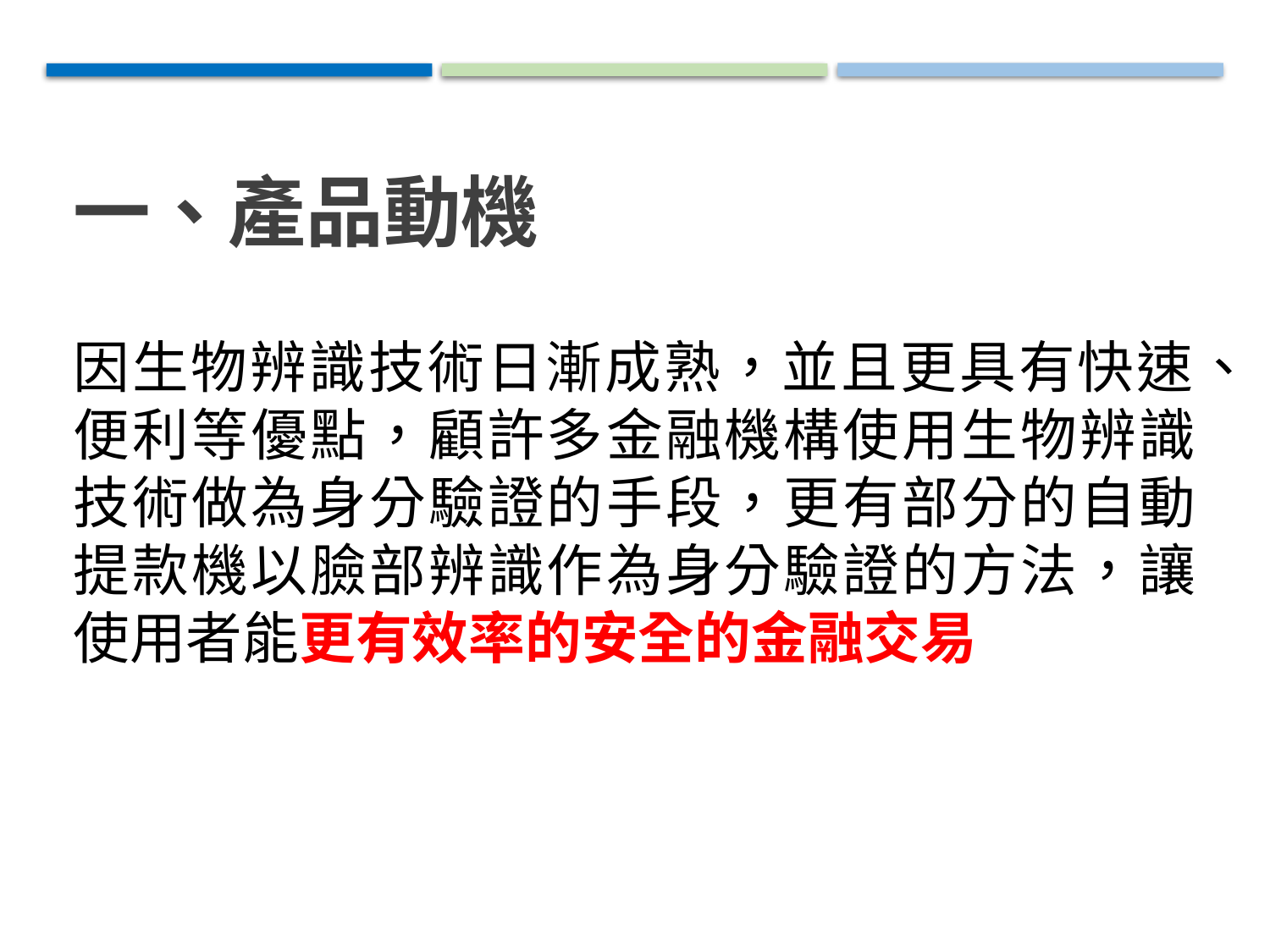

# 一、產品動機
因生物辨識技術日漸成熟，並且更具有快速、便利等優點，顧許多金融機構使用生物辨識技術做為身分驗證的手段，更有部分的自動提款機以臉部辨識作為身分驗證的方法，讓使用者能更有效率的安全的金融交易